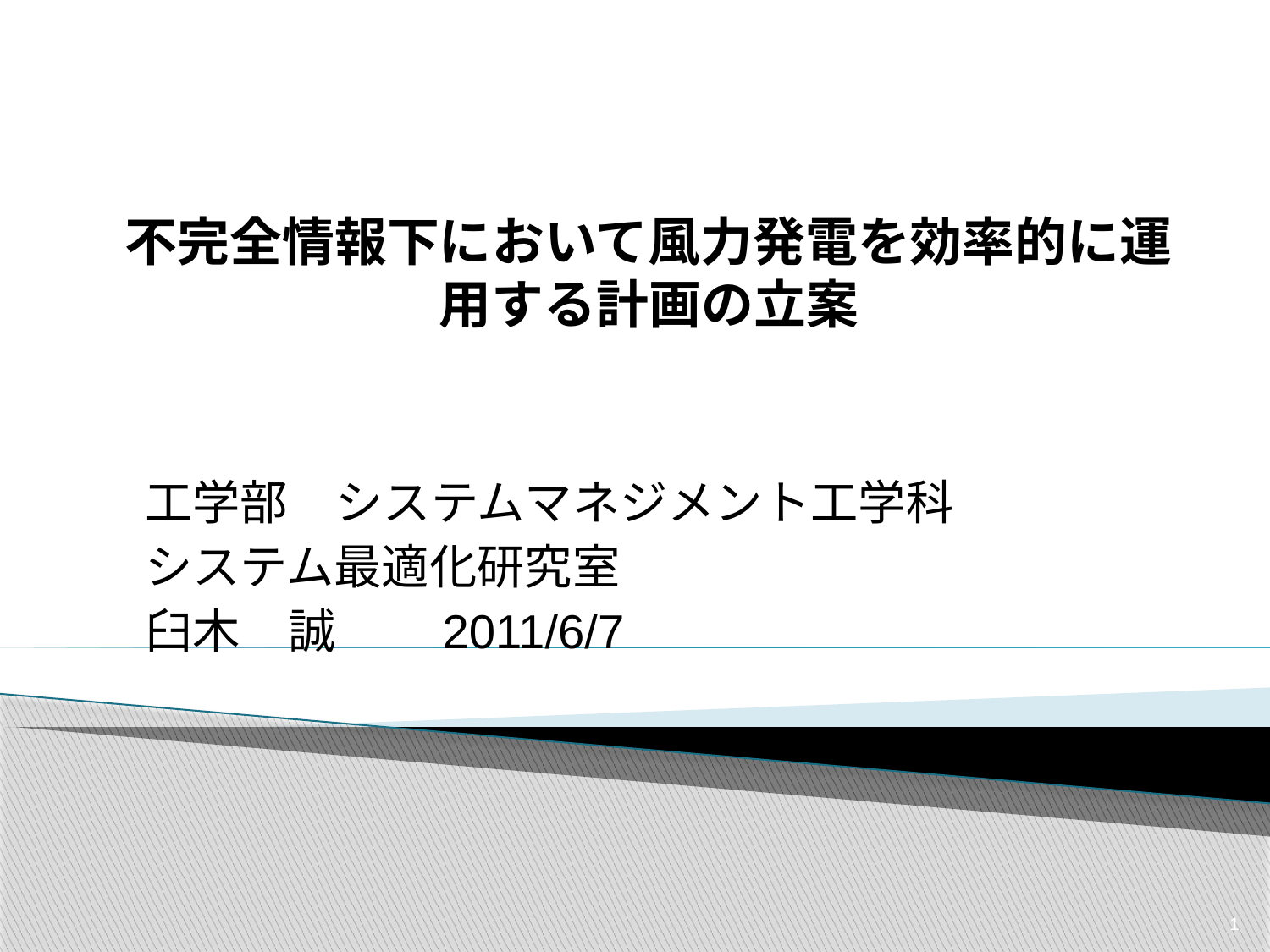

# 不完全情報下において風力発電を効率的に運用する計画の立案
工学部　システムマネジメント工学科
システム最適化研究室
臼木　誠　　2011/6/7
1